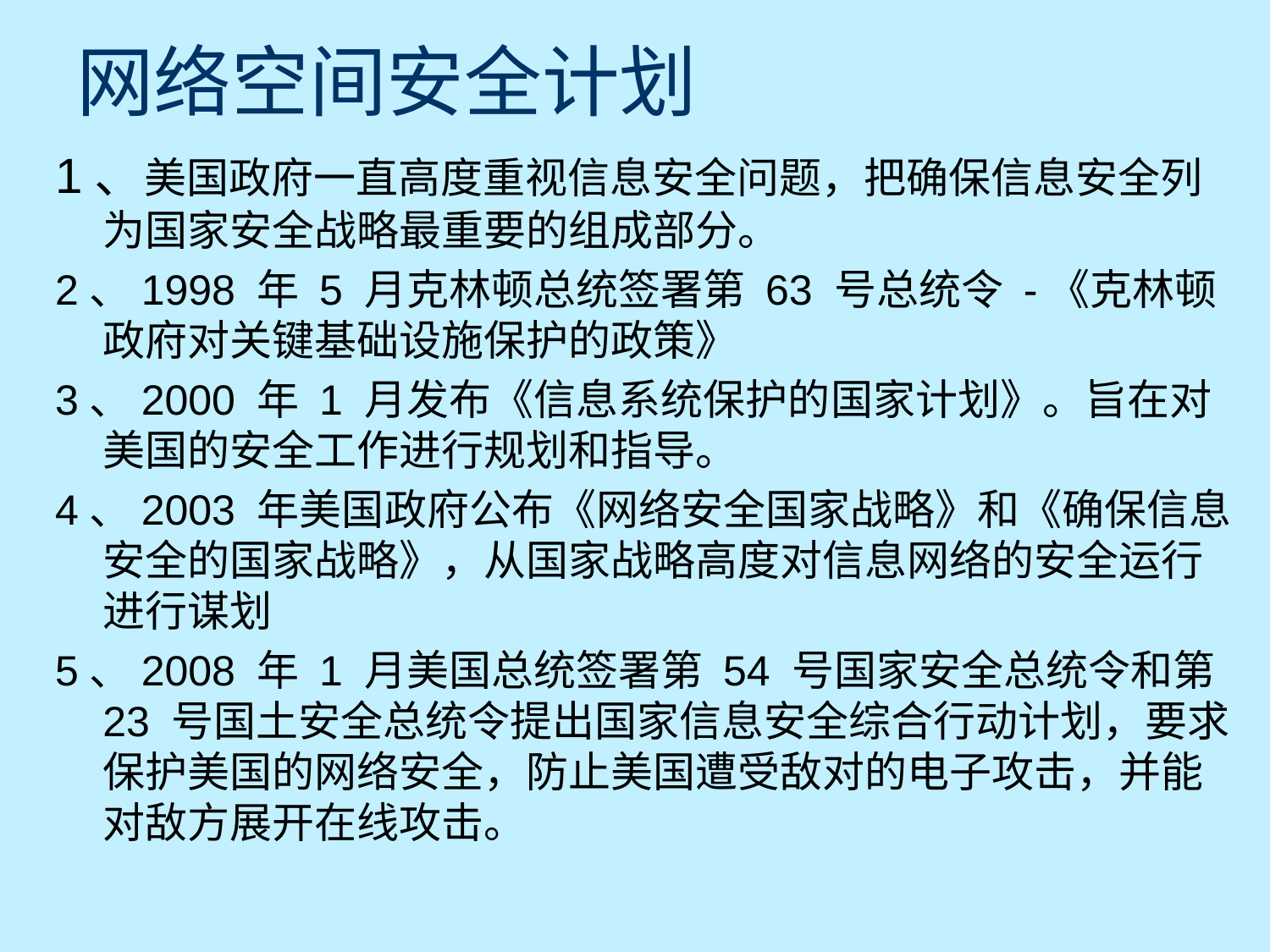

# 网络空间安全计划
1、美国政府一直高度重视信息安全问题，把确保信息安全列为国家安全战略最重要的组成部分。
2、1998 年 5 月克林顿总统签署第 63 号总统令 -《克林顿政府对关键基础设施保护的政策》
3、2000 年 1 月发布《信息系统保护的国家计划》。旨在对美国的安全工作进行规划和指导。
4、2003 年美国政府公布《网络安全国家战略》和《确保信息安全的国家战略》，从国家战略高度对信息网络的安全运行进行谋划
5、2008 年 1 月美国总统签署第 54 号国家安全总统令和第 23 号国土安全总统令提出国家信息安全综合行动计划，要求保护美国的网络安全，防止美国遭受敌对的电子攻击，并能对敌方展开在线攻击。
4